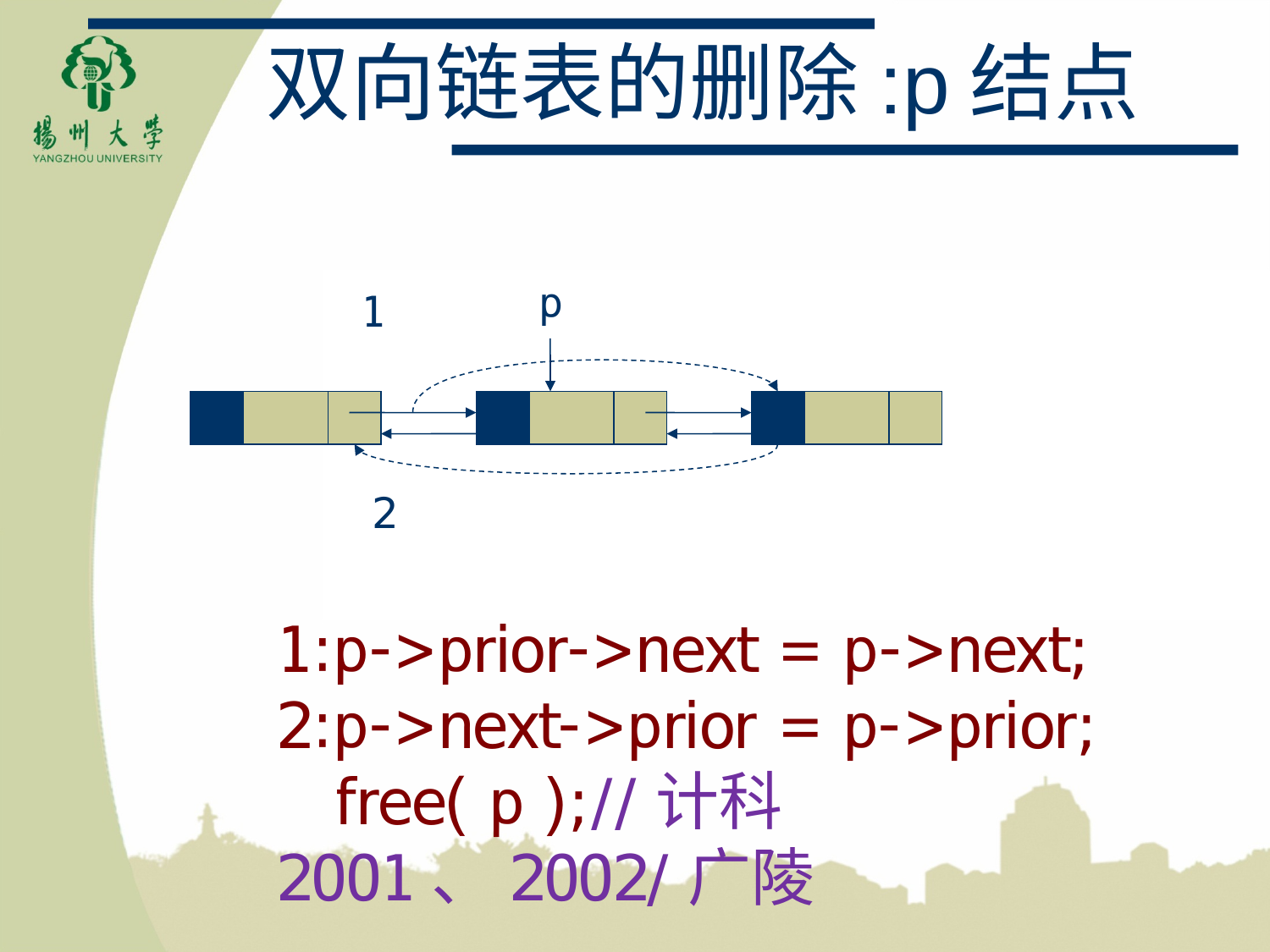

# 双向链表的删除:p结点
p
1

2
1:p->prior->next = p->next;
2:p->next->prior = p->prior;
   free( p );//计科2001、2002/广陵